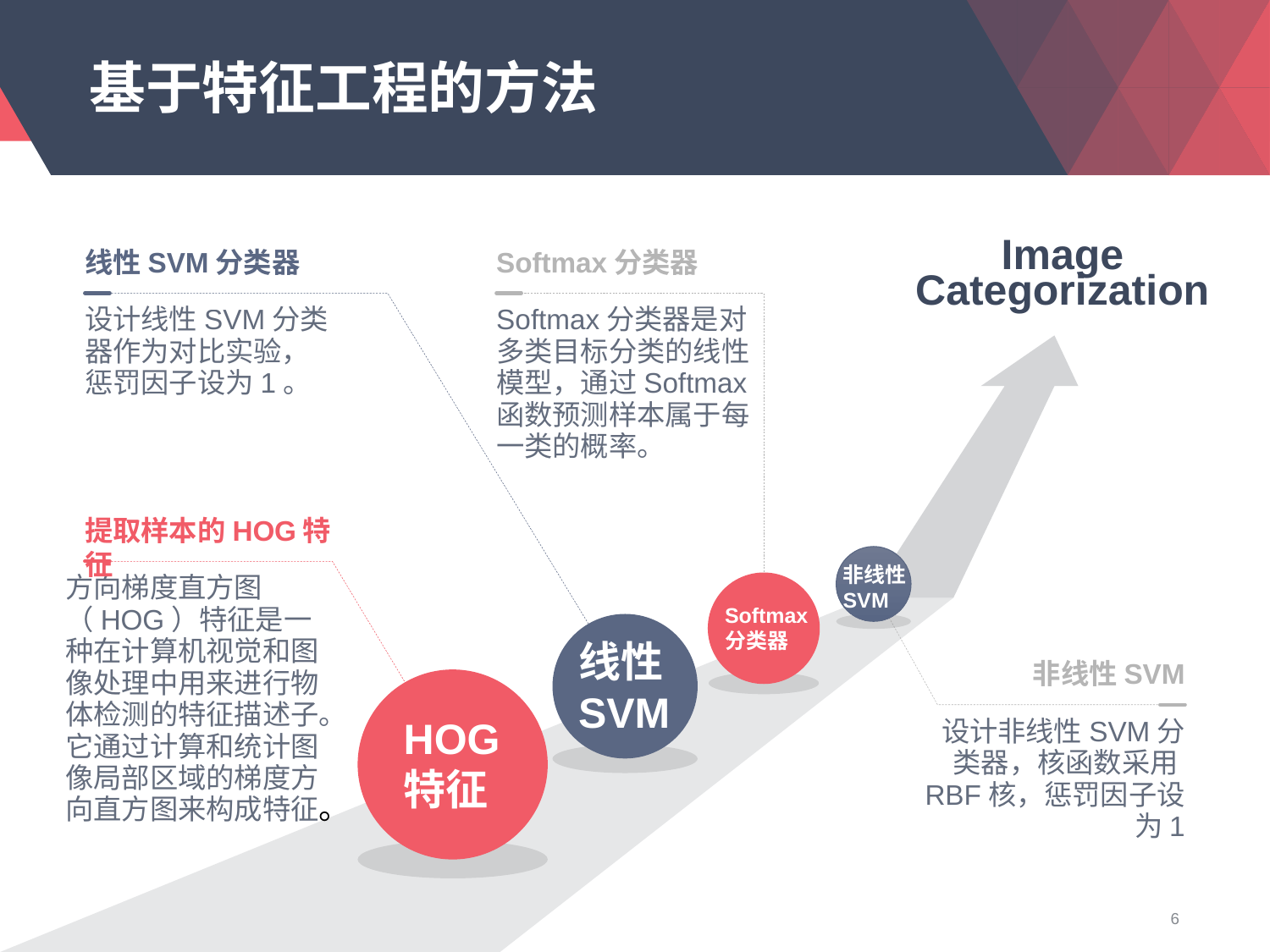

# 基于特征工程的方法
Image Categorization
线性SVM分类器
Softmax分类器

设计线性SVM分类器作为对比实验，惩罚因子设为1。
Softmax分类器是对多类目标分类的线性模型，通过Softmax函数预测样本属于每一类的概率。

提取样本的HOG特征

非线性SVM

方向梯度直方图（HOG）特征是一种在计算机视觉和图像处理中用来进行物体检测的特征描述子。它通过计算和统计图像局部区域的梯度方向直方图来构成特征。

Softmax分类器

线性SVM
非线性SVM

HOG特征
设计非线性SVM分类器，核函数采用RBF核，惩罚因子设为1

6